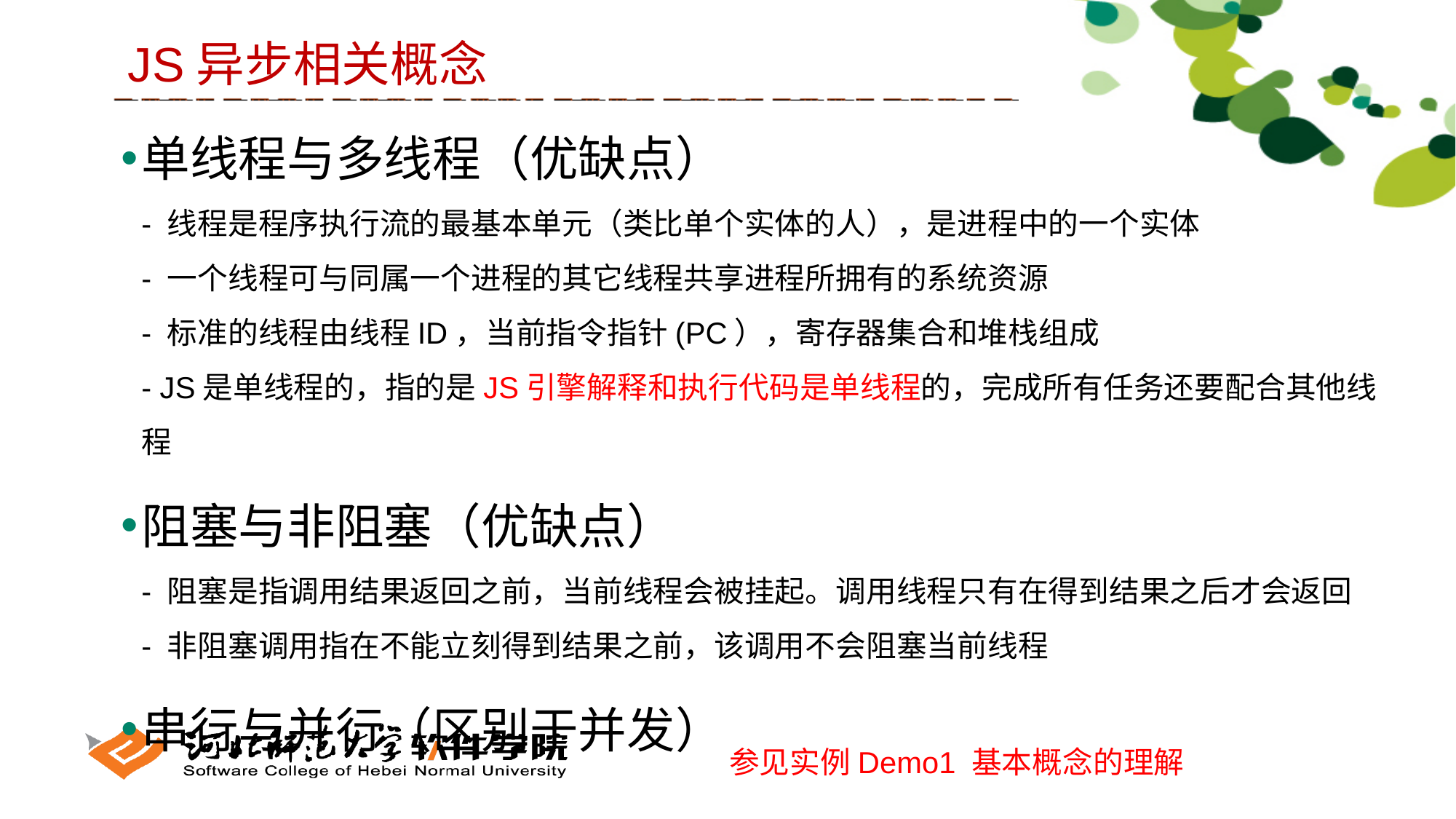

JS异步相关概念
单线程与多线程（优缺点）
- 线程是程序执行流的最基本单元（类比单个实体的人），是进程中的一个实体
- 一个线程可与同属一个进程的其它线程共享进程所拥有的系统资源
- 标准的线程由线程ID，当前指令指针(PC），寄存器集合和堆栈组成
- JS是单线程的，指的是JS引擎解释和执行代码是单线程的，完成所有任务还要配合其他线程
阻塞与非阻塞（优缺点）
- 阻塞是指调用结果返回之前，当前线程会被挂起。调用线程只有在得到结果之后才会返回
- 非阻塞调用指在不能立刻得到结果之前，该调用不会阻塞当前线程
串行与并行（区别于并发）
参见实例Demo1 基本概念的理解